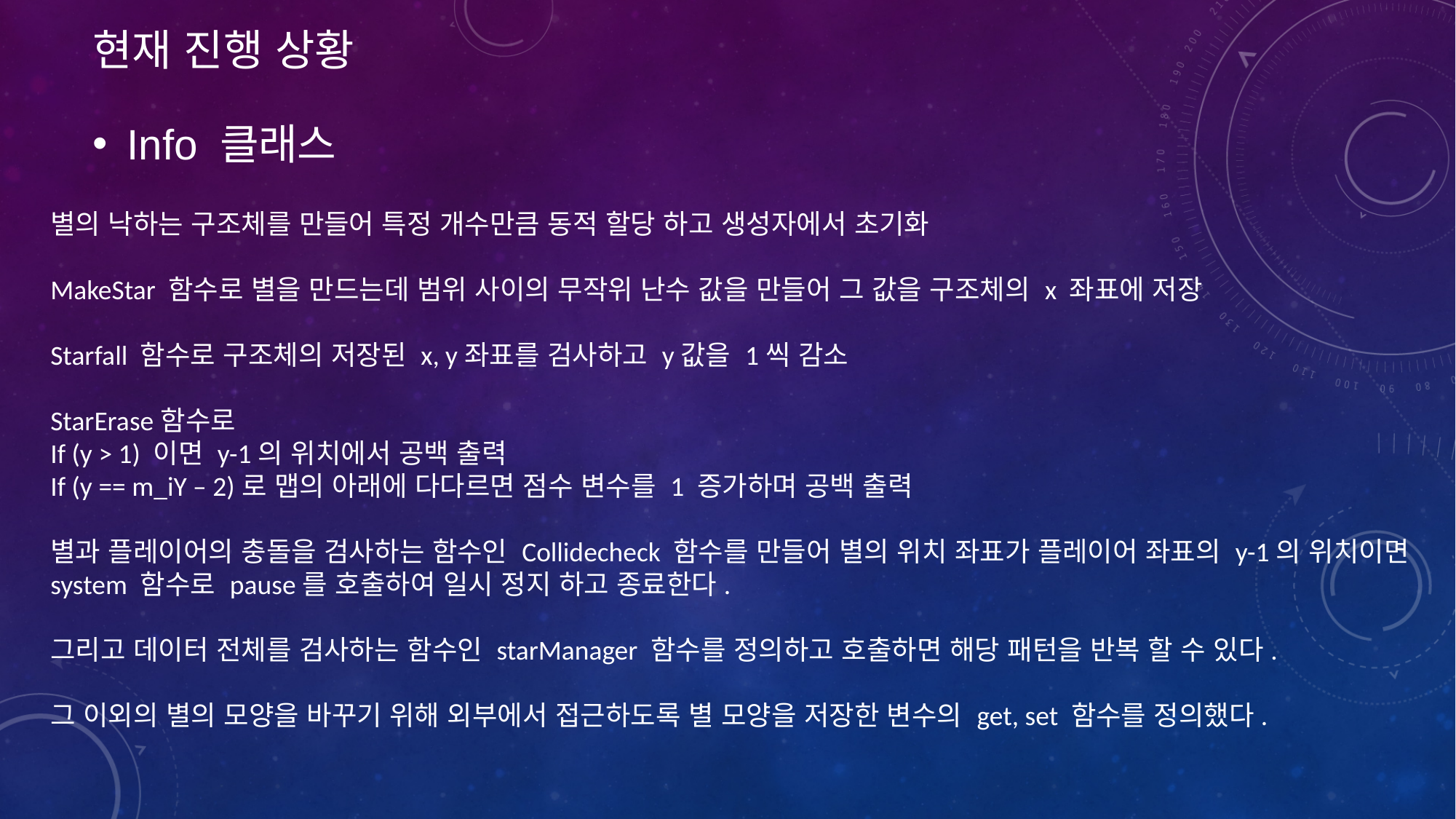

# 현재 진행 상황
Info 클래스

별의 낙하는 구조체를 만들어 특정 개수만큼 동적 할당 하고 생성자에서 초기화

MakeStar 함수로 별을 만드는데 범위 사이의 무작위 난수 값을 만들어 그 값을 구조체의 x 좌표에 저장

Starfall 함수로 구조체의 저장된 x, y좌표를 검사하고 y값을 1씩 감소

StarErase함수로
If (y > 1) 이면 y-1의 위치에서 공백 출력
If (y == m_iY – 2)로 맵의 아래에 다다르면 점수 변수를 1 증가하며 공백 출력

별과 플레이어의 충돌을 검사하는 함수인 Collidecheck 함수를 만들어 별의 위치 좌표가 플레이어 좌표의 y-1의 위치이면 system 함수로 pause를 호출하여 일시 정지 하고 종료한다.

그리고 데이터 전체를 검사하는 함수인 starManager 함수를 정의하고 호출하면 해당 패턴을 반복 할 수 있다.

그 이외의 별의 모양을 바꾸기 위해 외부에서 접근하도록 별 모양을 저장한 변수의 get, set 함수를 정의했다.